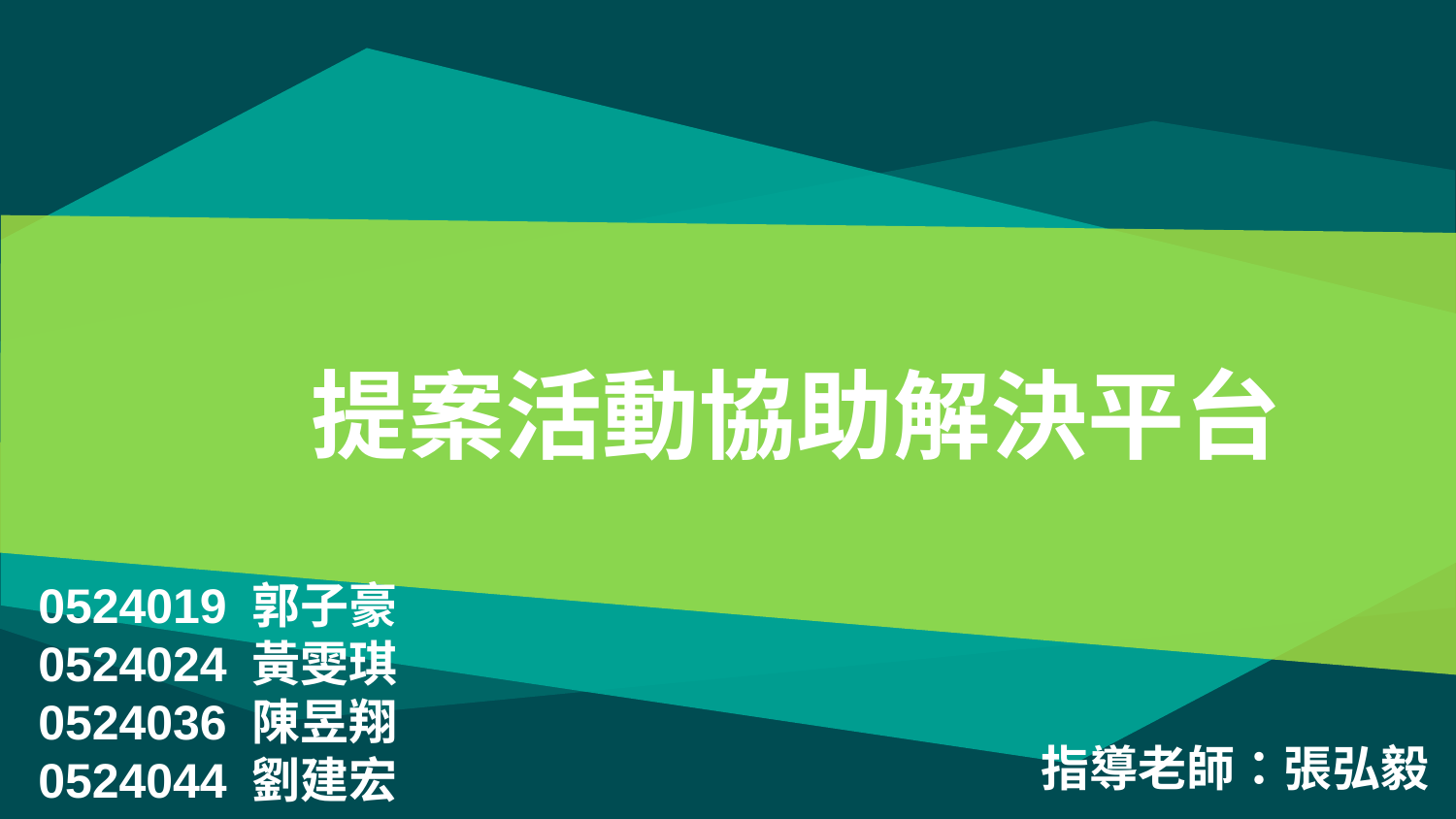

提案活動協助解決平台
# 0524019 郭子豪 0524024 黃雯琪 0524036 陳昱翔 0524044 劉建宏
指導老師：張弘毅